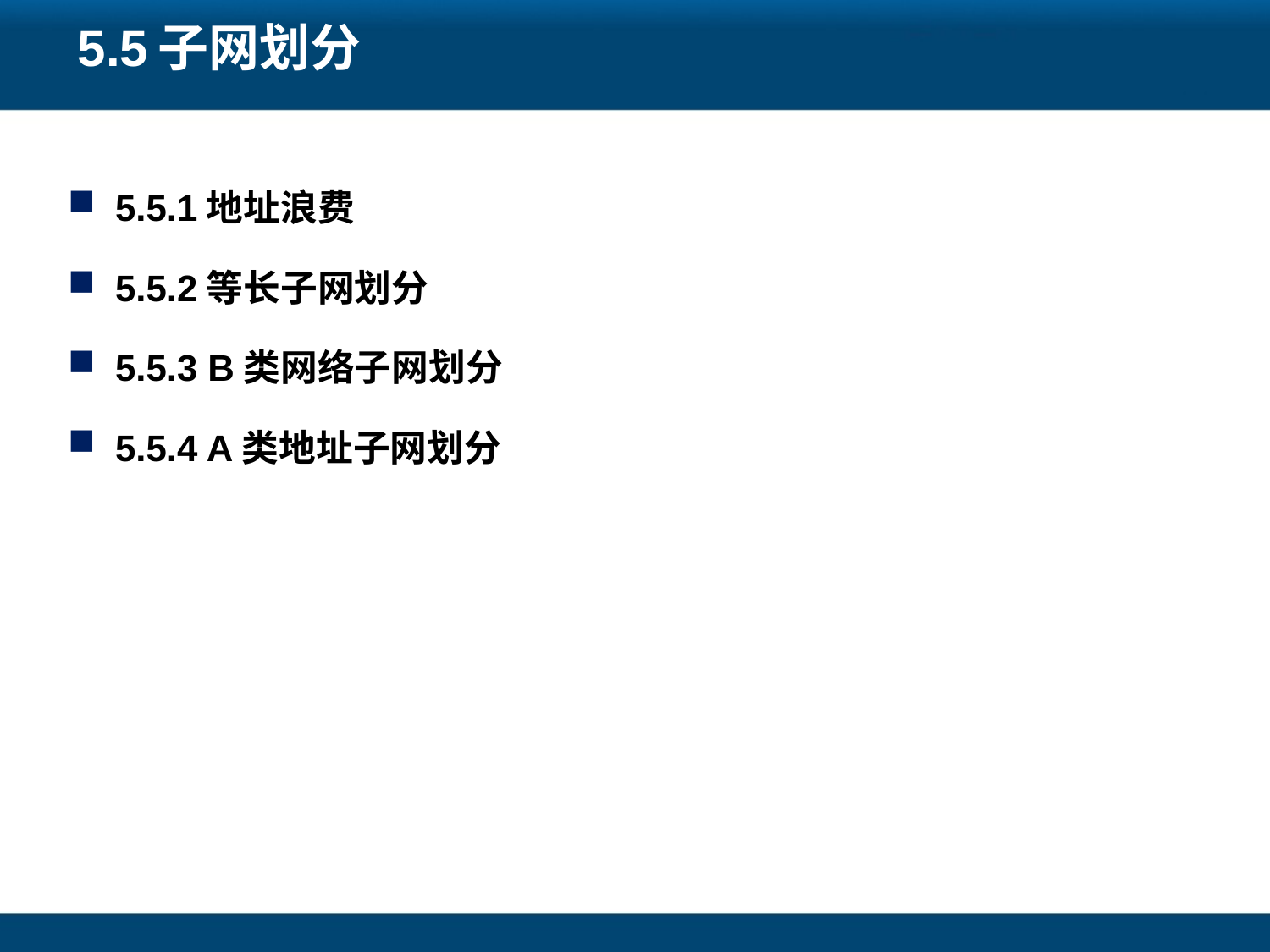

# 5.5子网划分
5.5.1地址浪费
5.5.2等长子网划分
5.5.3 B类网络子网划分
5.5.4 A类地址子网划分